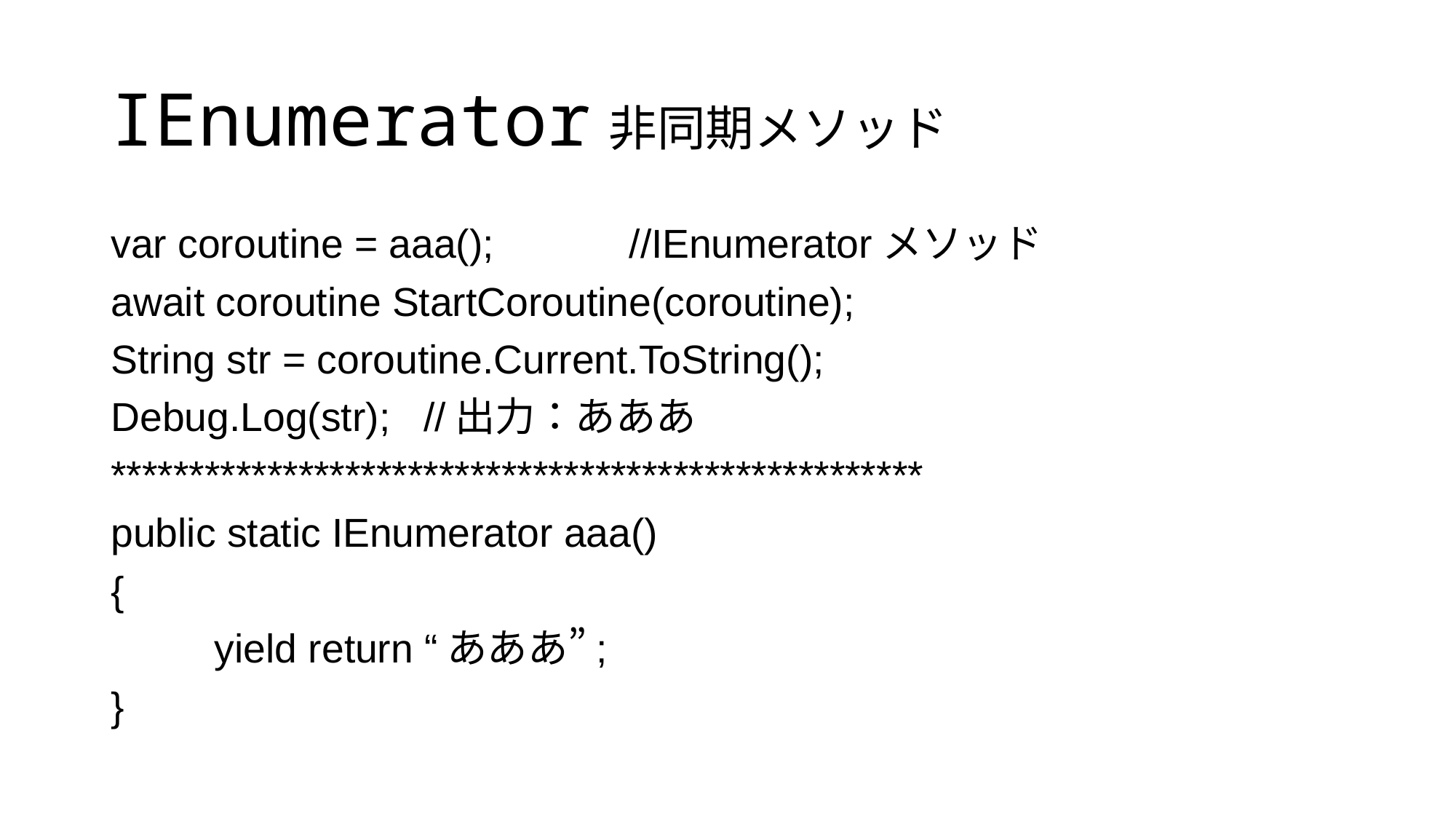

# IEnumerator非同期メソッド
var coroutine = aaa();		//IEnumeratorメソッド
await coroutine StartCoroutine(coroutine);
String str = coroutine.Current.ToString();
Debug.Log(str);   //出力：あああ
****************************************************
public static IEnumerator aaa()
{
	yield return “あああ”;
}